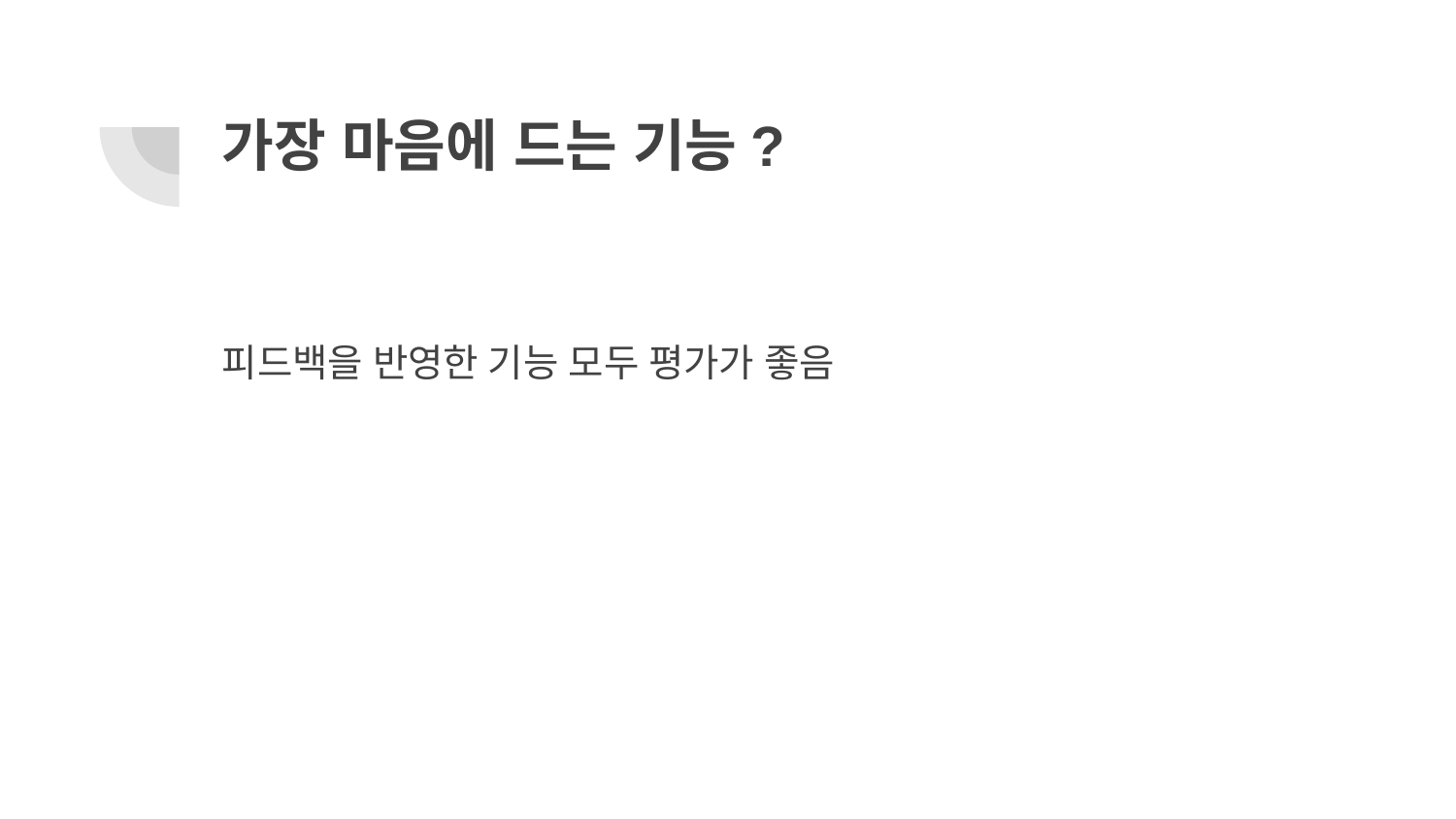

# 가장 마음에 드는 기능?
피드백을 반영한 기능 모두 평가가 좋음